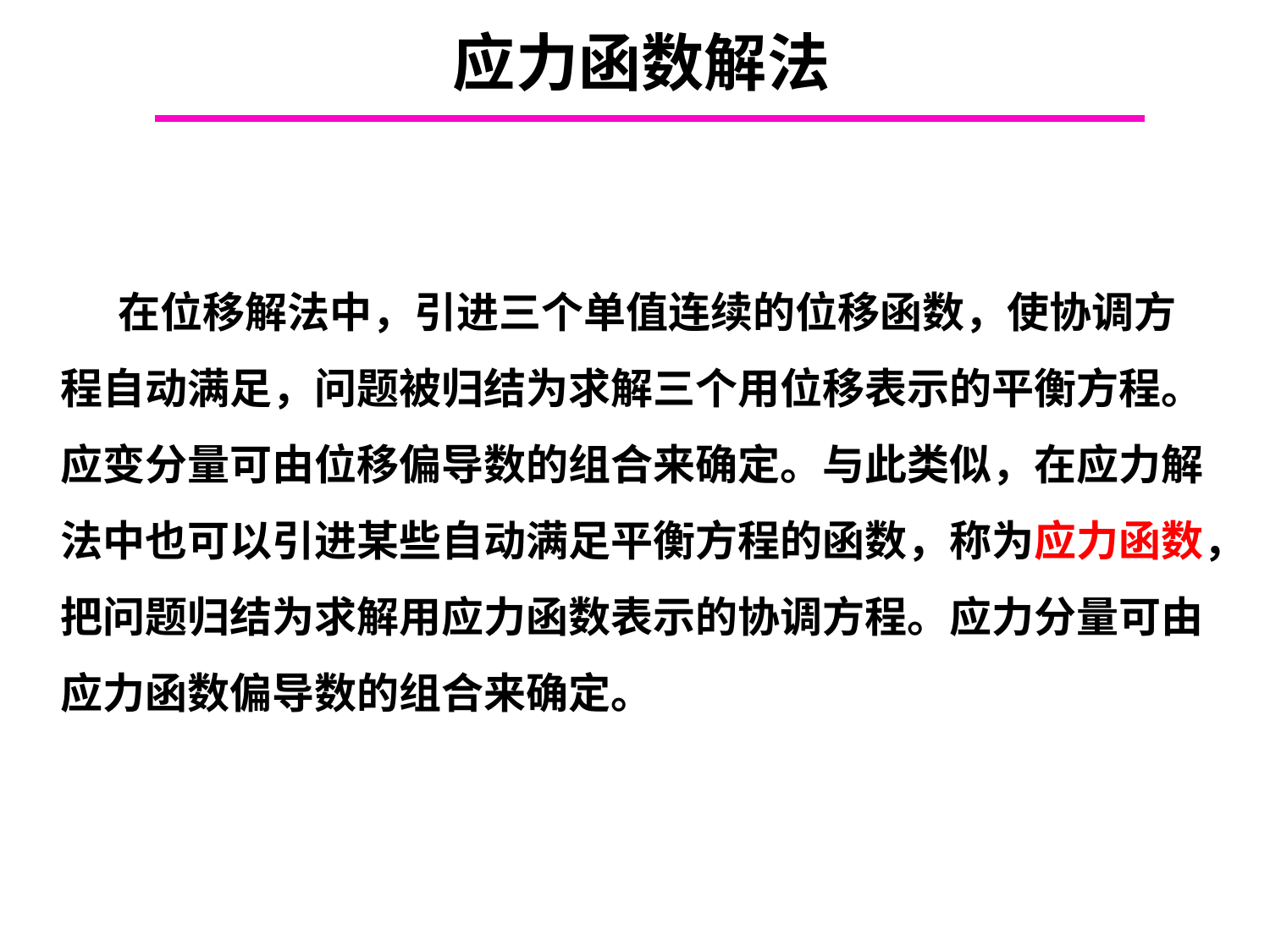

# 应力函数解法
          在位移解法中，引进三个单值连续的位移函数，使协调方程自动满足，问题被归结为求解三个用位移表示的平衡方程。应变分量可由位移偏导数的组合来确定。与此类似，在应力解法中也可以引进某些自动满足平衡方程的函数，称为应力函数，把问题归结为求解用应力函数表示的协调方程。应力分量可由应力函数偏导数的组合来确定。
Chapter 6.4